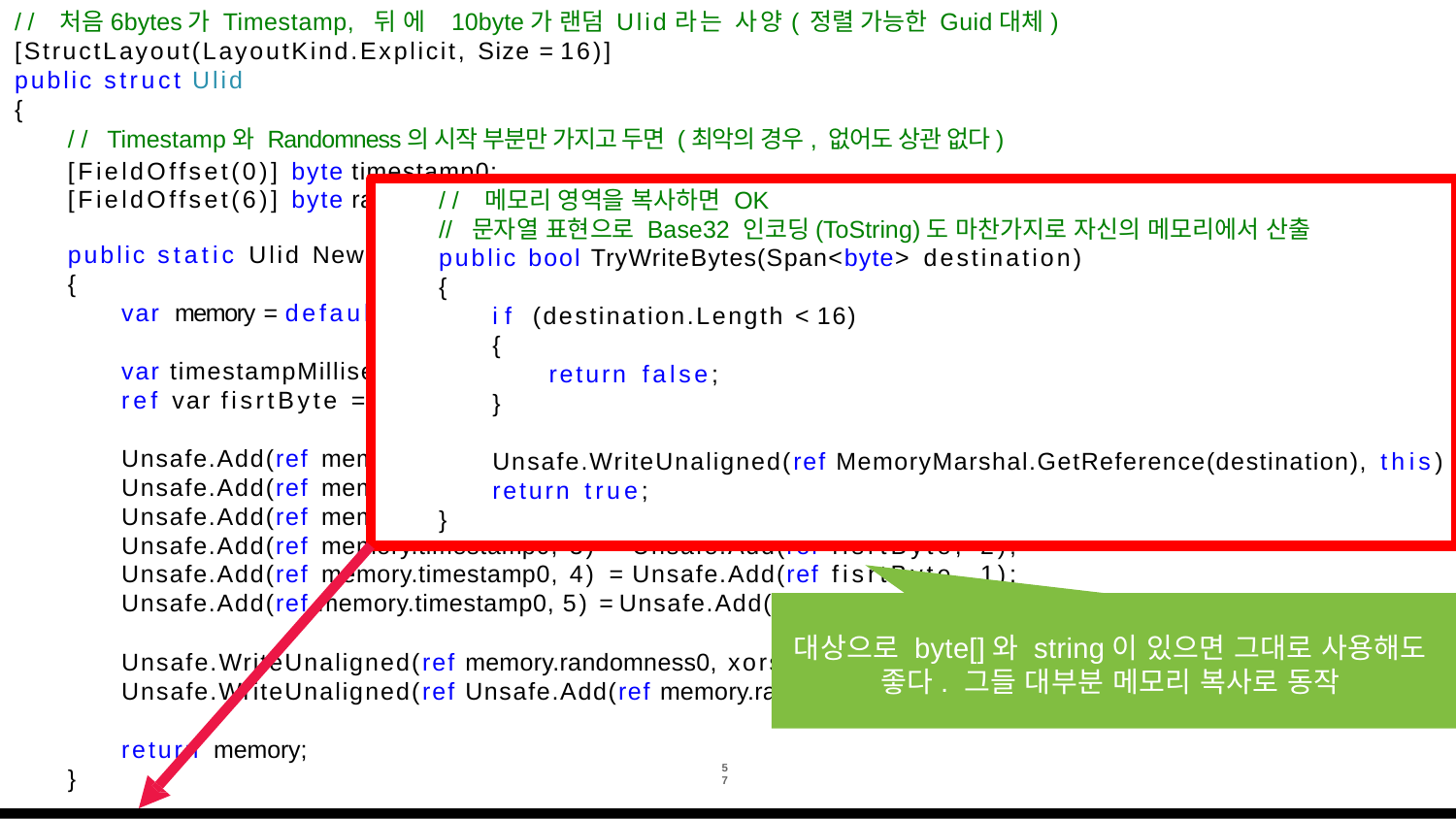

// 처음6bytes가 Timestamp, 뒤에 10byte가 랜덤 Ulid라는 사양(정렬 가능한 Guid대체)
[StructLayout(LayoutKind.Explicit, Size = 16)]
public struct Ulid
{
// Timestamp와 Randomness의 시작 부분만 가지고 두면 (최악의 경우, 없어도 상관 없다)
[FieldOffset(0)] byte timestamp0;
[FieldOffset(6)] byte randomness0;

// 메모리 영역을 복사하면 OK
//  문자열 표현으로 Base32 인코딩(ToString)도 마찬가지로 자신의 메모리에서 산출
public bool TryWriteBytes(Span<byte> destination)
{
if (destination.Length < 16)
{
return false;
}
public static Ulid NewUlid()
{
var memory = default(Ulid); // 16바이트 확보
var timestampMilliseconds = DateTimeOffset.UtcNow.ToUnixTimeMilliseconds();
ref var fisrtByte = ref Unsafe.As<long, byte>(ref timestampMilliseconds);
Unsafe.Add(ref memory.timestamp0, 0) = Unsafe.Add(ref fisrtByte, 5);  Unsafe.Add(ref memory.timestamp0, 1) = Unsafe.Add(ref fisrtByte, 4);  Unsafe.Add(ref memory.timestamp0, 2) = Unsafe.Add(ref fisrtByte, 3);  Unsafe.Add(ref memory.timestamp0, 3) = Unsafe.Add(ref fisrtByte, 2);  Unsafe.Add(ref memory.timestamp0, 4) = Unsafe.Add(ref fisrtByte, 1);  Unsafe.Add(ref memory.timestamp0, 5) = Unsafe.Add(ref fisrtByte, 0);
Unsafe.WriteUnaligned(ref MemoryMarshal.GetReference(destination), this)
return true;
}

대상으로 byte[]와 string이 있으면 그대로 사용해도 좋다. 그들 대부분 메모리 복사로 동작
Unsafe.WriteUnaligned(ref memory.randomness0, xorshift.NextULong());
Unsafe.WriteUnaligned(ref Unsafe.Add(ref memory.randomness0, 2), xorshift.NextULong());
return memory;
57
}